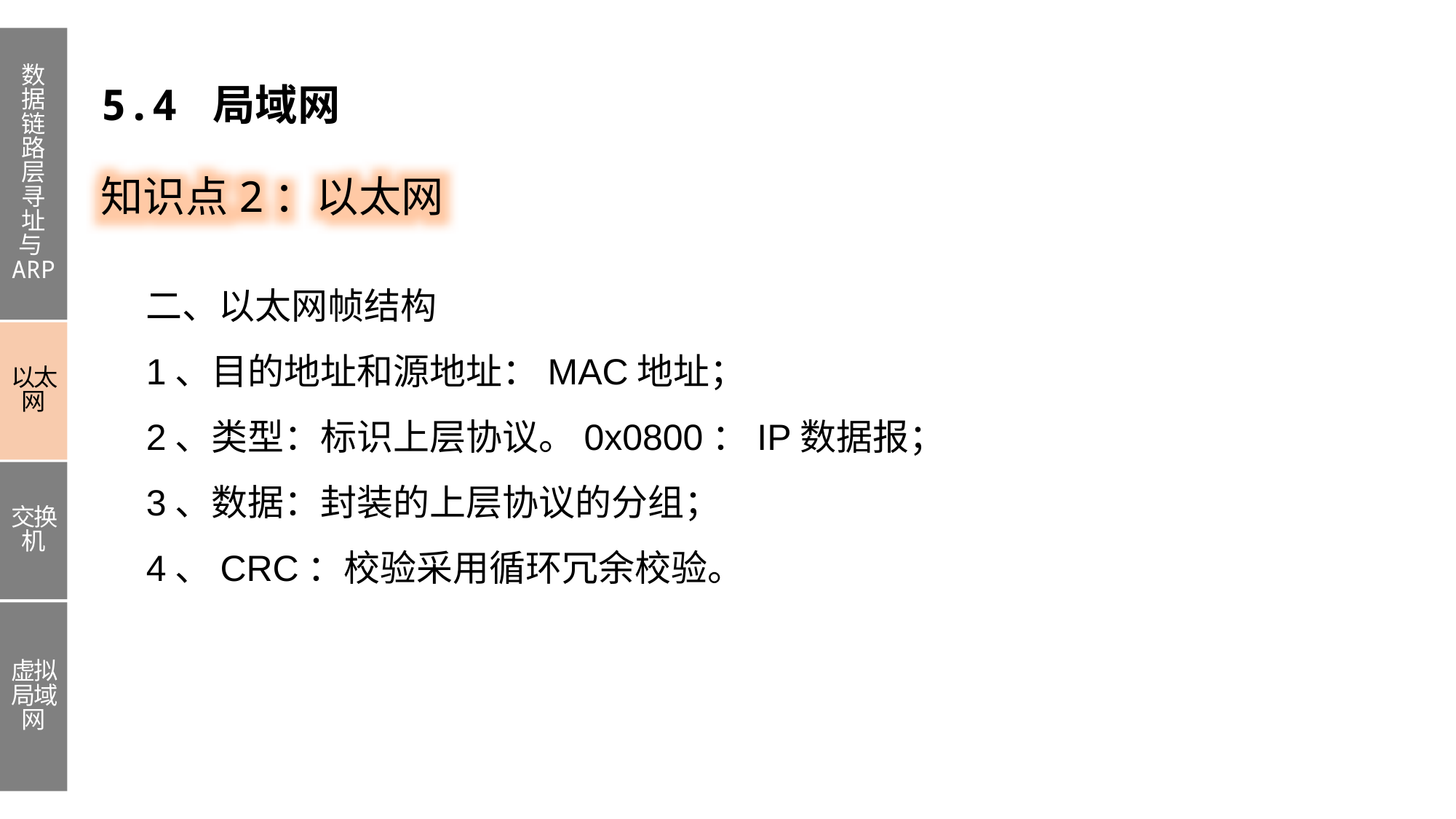

数据链路层寻址与ARP
以太网
交换机
虚拟局域网
5.4 局域网
知识点2：以太网
二、以太网帧结构
1、目的地址和源地址：MAC地址；
2、类型：标识上层协议。0x0800：IP数据报；
3、数据：封装的上层协议的分组；
4、CRC：校验采用循环冗余校验。